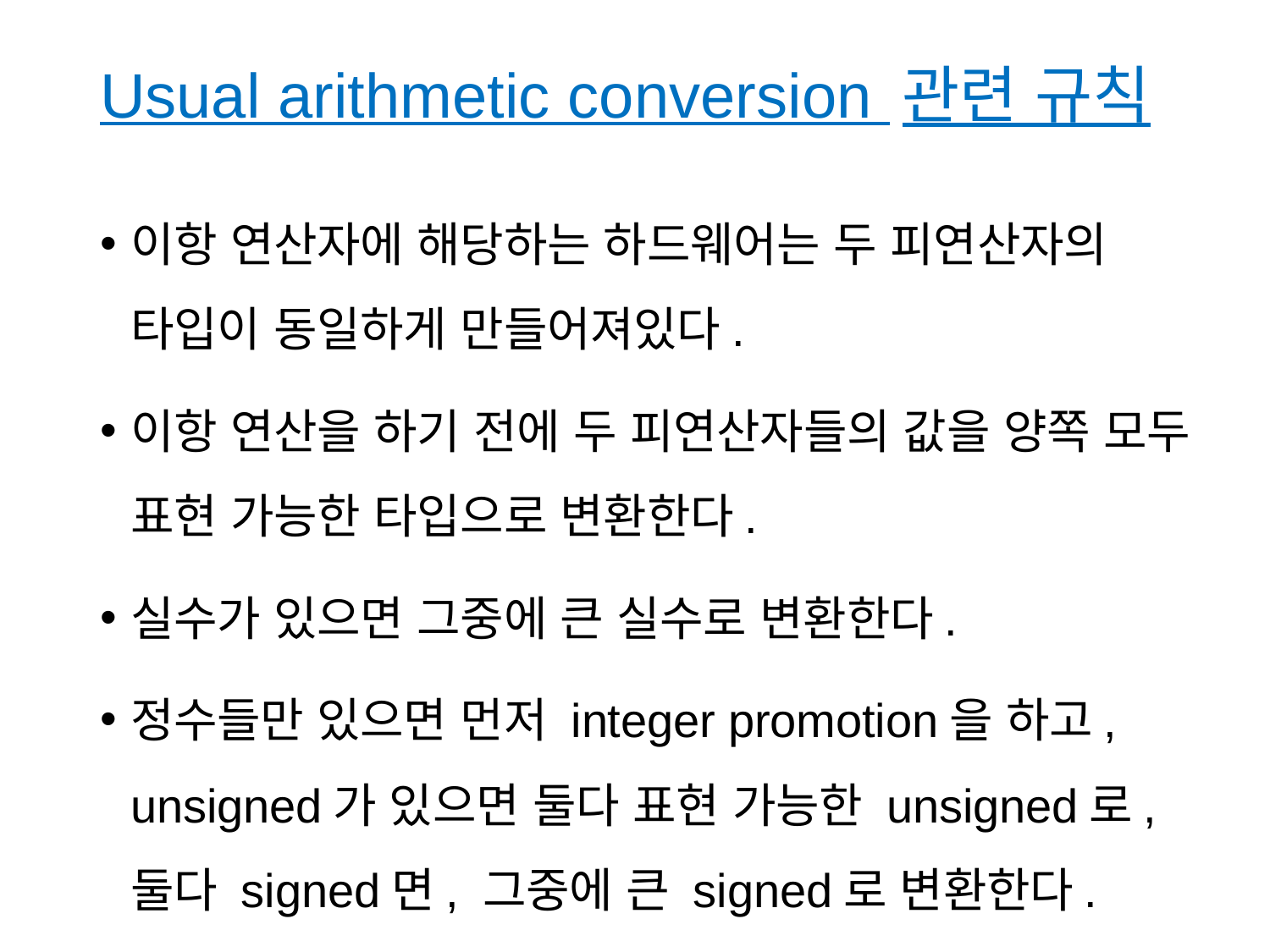

# Usual arithmetic conversion 관련 규칙
이항 연산자에 해당하는 하드웨어는 두 피연산자의 타입이 동일하게 만들어져있다.
이항 연산을 하기 전에 두 피연산자들의 값을 양쪽 모두 표현 가능한 타입으로 변환한다.
실수가 있으면 그중에 큰 실수로 변환한다.
정수들만 있으면 먼저 integer promotion을 하고, unsigned가 있으면 둘다 표현 가능한 unsigned로, 둘다 signed면, 그중에 큰 signed로 변환한다.